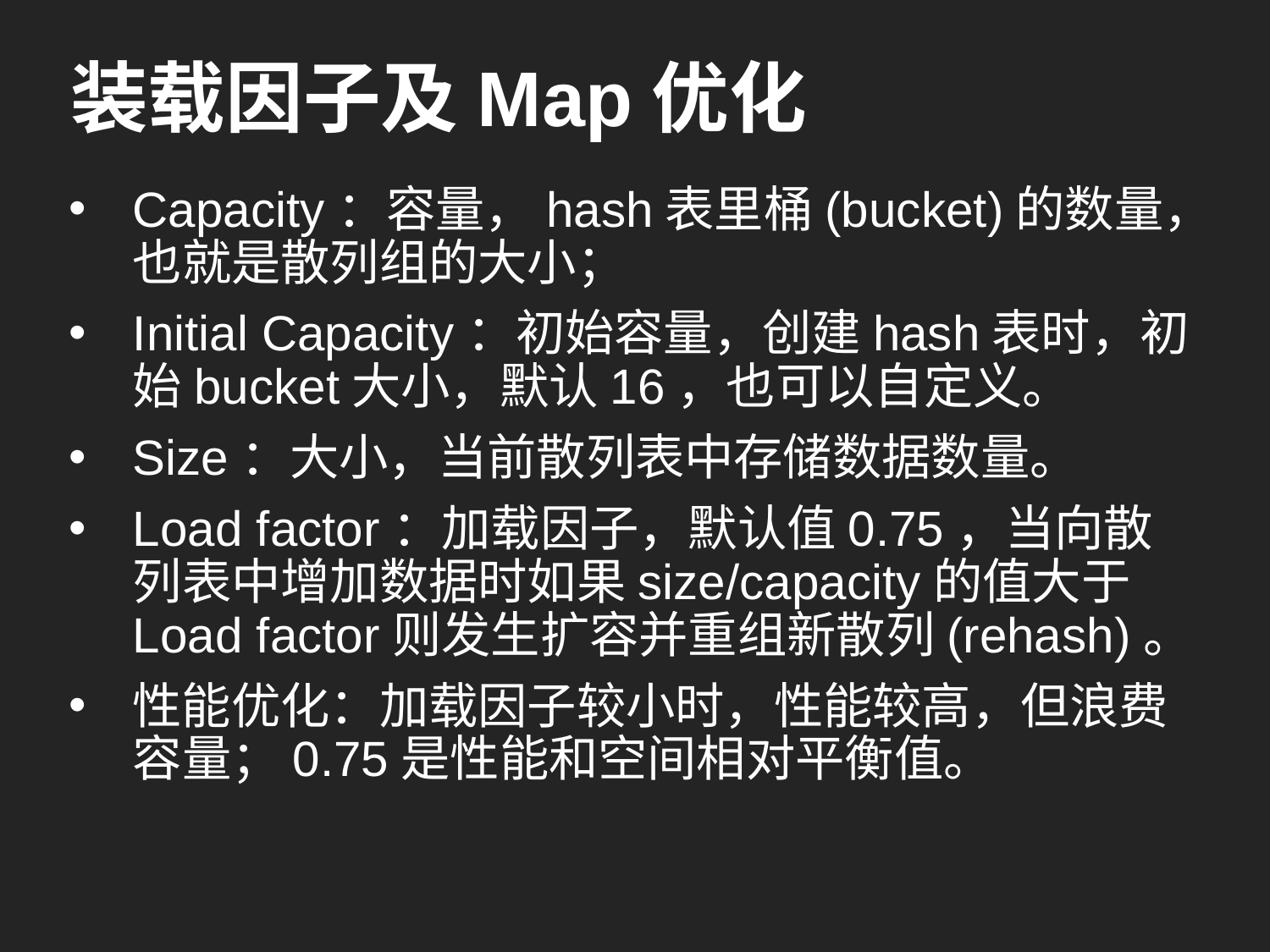

# 装载因子及Map优化
Capacity：容量，hash表里桶(bucket)的数量，也就是散列组的大小；
Initial Capacity：初始容量，创建hash表时，初始bucket大小，默认16，也可以自定义。
Size：大小，当前散列表中存储数据数量。
Load factor：加载因子，默认值0.75，当向散列表中增加数据时如果size/capacity的值大于Load factor则发生扩容并重组新散列(rehash)。
性能优化：加载因子较小时，性能较高，但浪费容量；0.75是性能和空间相对平衡值。